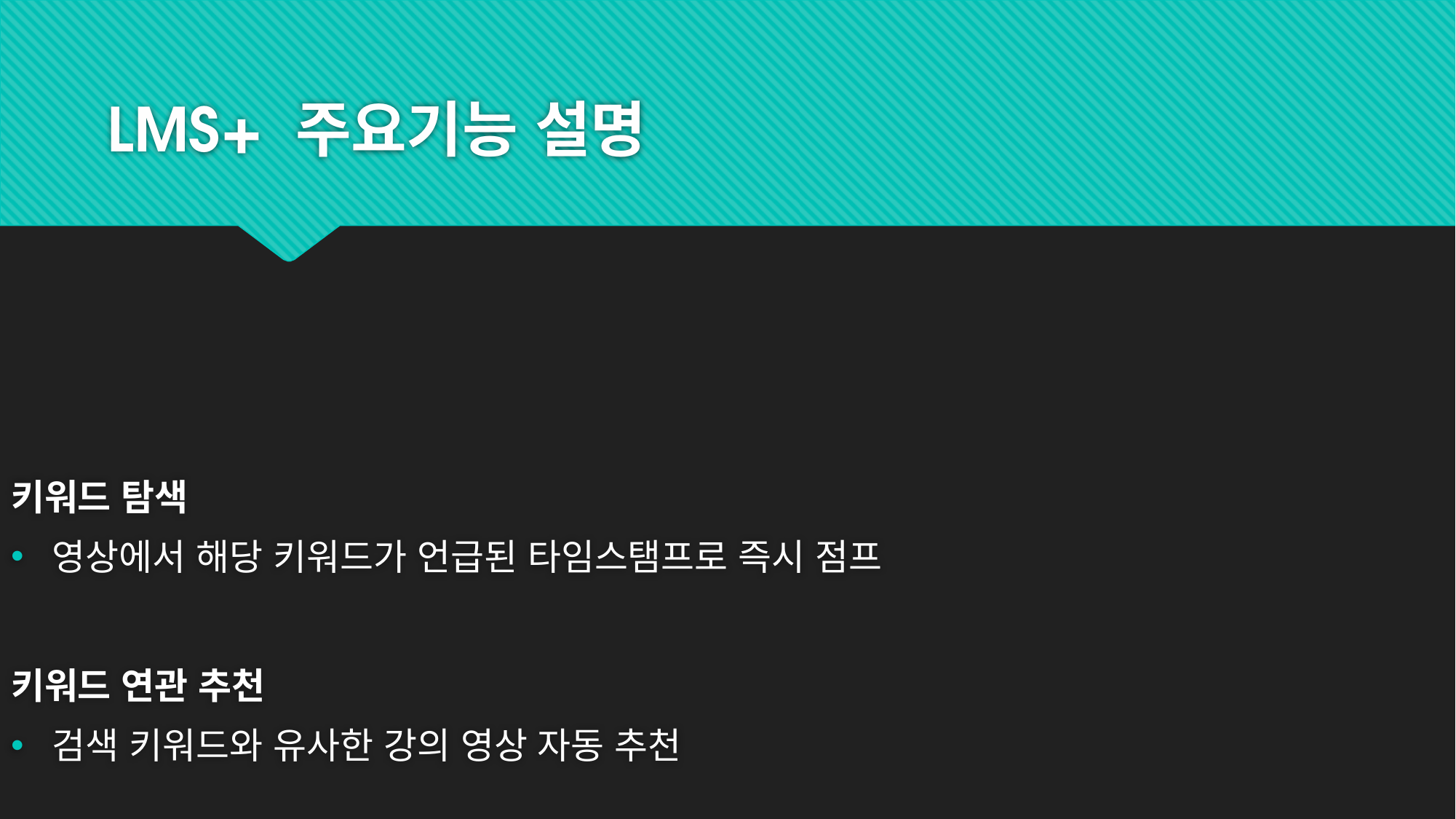

# LMS+ 주요기능 설명

키워드 탐색
영상에서 해당 키워드가 언급된 타임스탬프로 즉시 점프

키워드 연관 추천
검색 키워드와 유사한 강의 영상 자동 추천